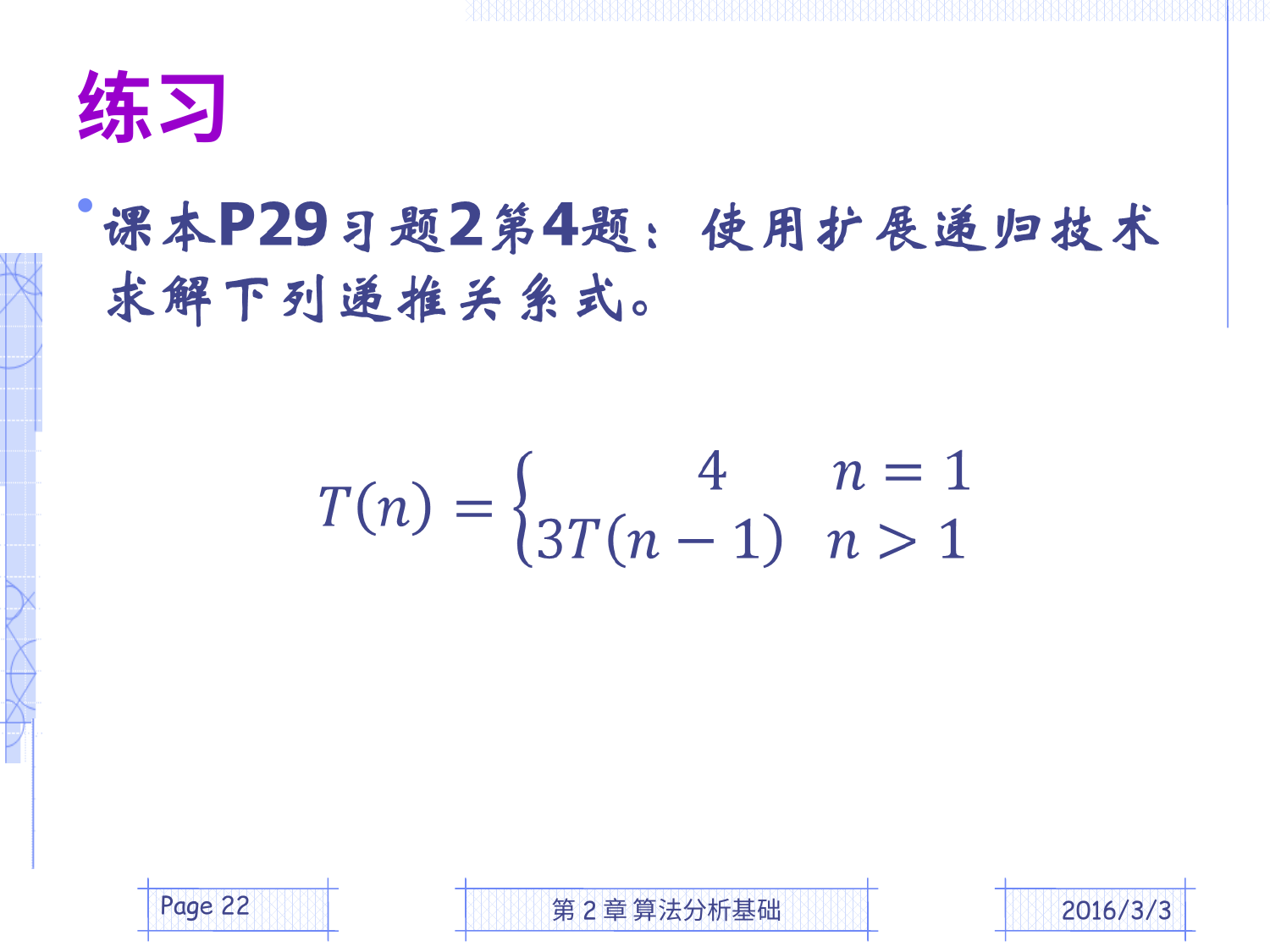

# 练习

Page 22
第2章 算法分析基础
2016/3/3